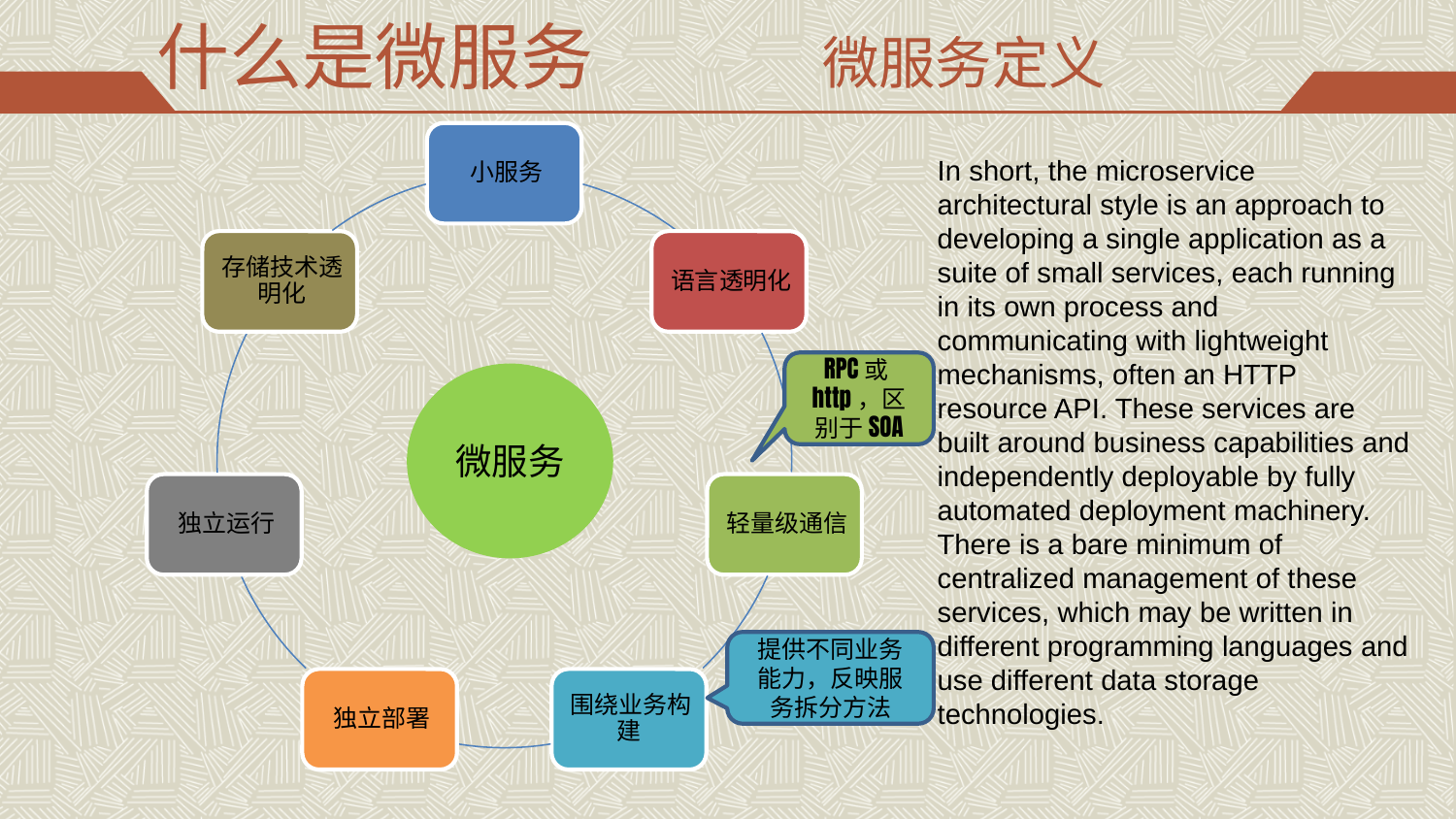

# 什么是微服务
微服务定义
小服务
语言透明化
轻量级通信
围绕业务构建
独立部署
独立运行
存储技术透明化
微服务
In short, the microservice architectural style is an approach to developing a single application as a suite of small services, each running in its own process and communicating with lightweight mechanisms, often an HTTP resource API. These services are built around business capabilities and independently deployable by fully automated deployment machinery. There is a bare minimum of centralized management of these services, which may be written in different programming languages and use different data storage technologies.
RPC或http，区别于SOA
提供不同业务能力，反映服务拆分方法